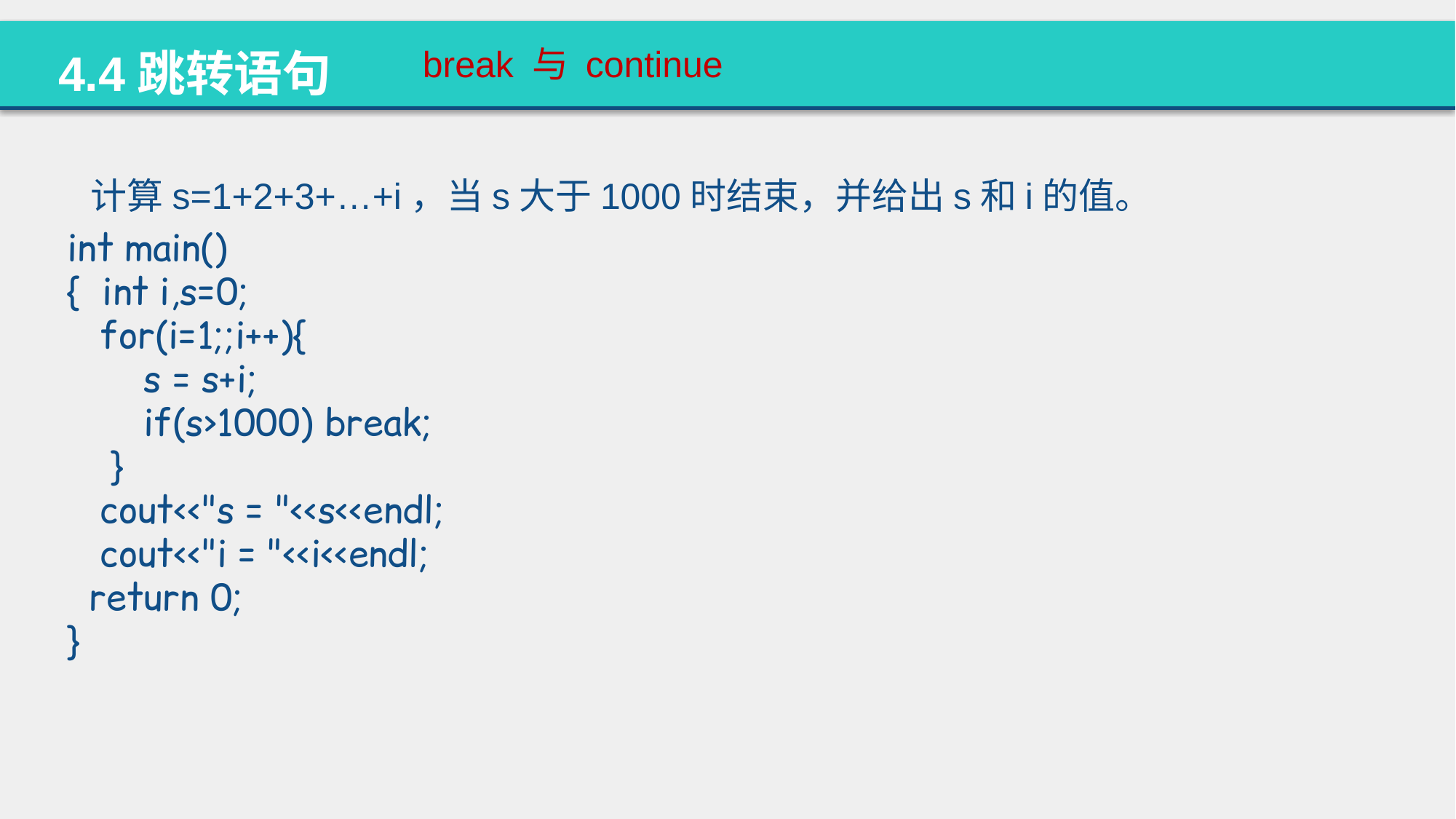

break 与 continue
4.4跳转语句
计算s=1+2+3+…+i，当s大于1000时结束，并给出s和i的值。
int main()
{  int i,s=0;
   for(i=1;;i++){
       s = s+i;
       if(s>1000) break;
    }
   cout<<"s = "<<s<<endl;
   cout<<"i = "<<i<<endl;
  return 0;
}